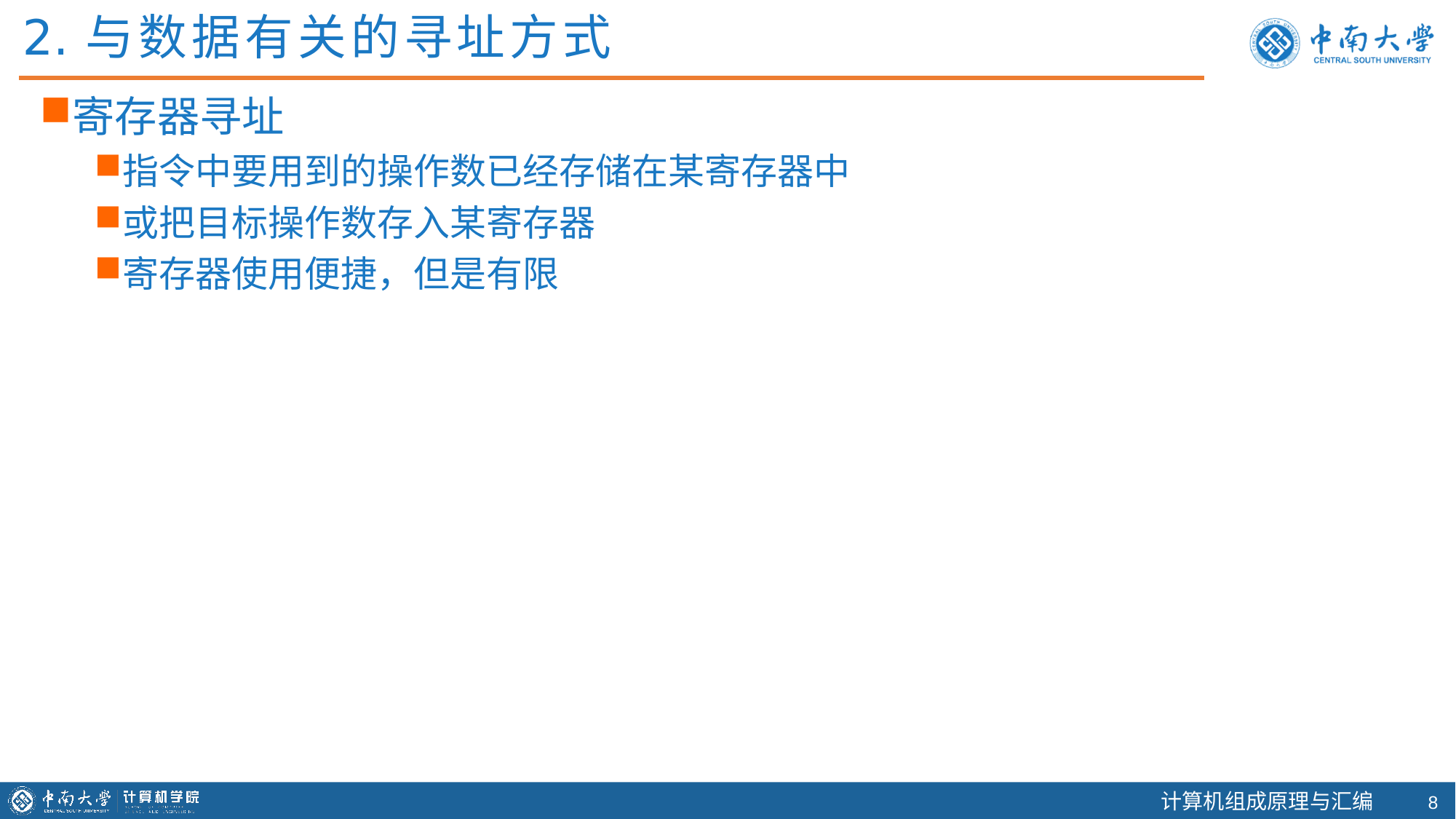

2.与数据有关的寻址方式
寄存器寻址
指令中要用到的操作数已经存储在某寄存器中
或把目标操作数存入某寄存器
寄存器使用便捷，但是有限

8